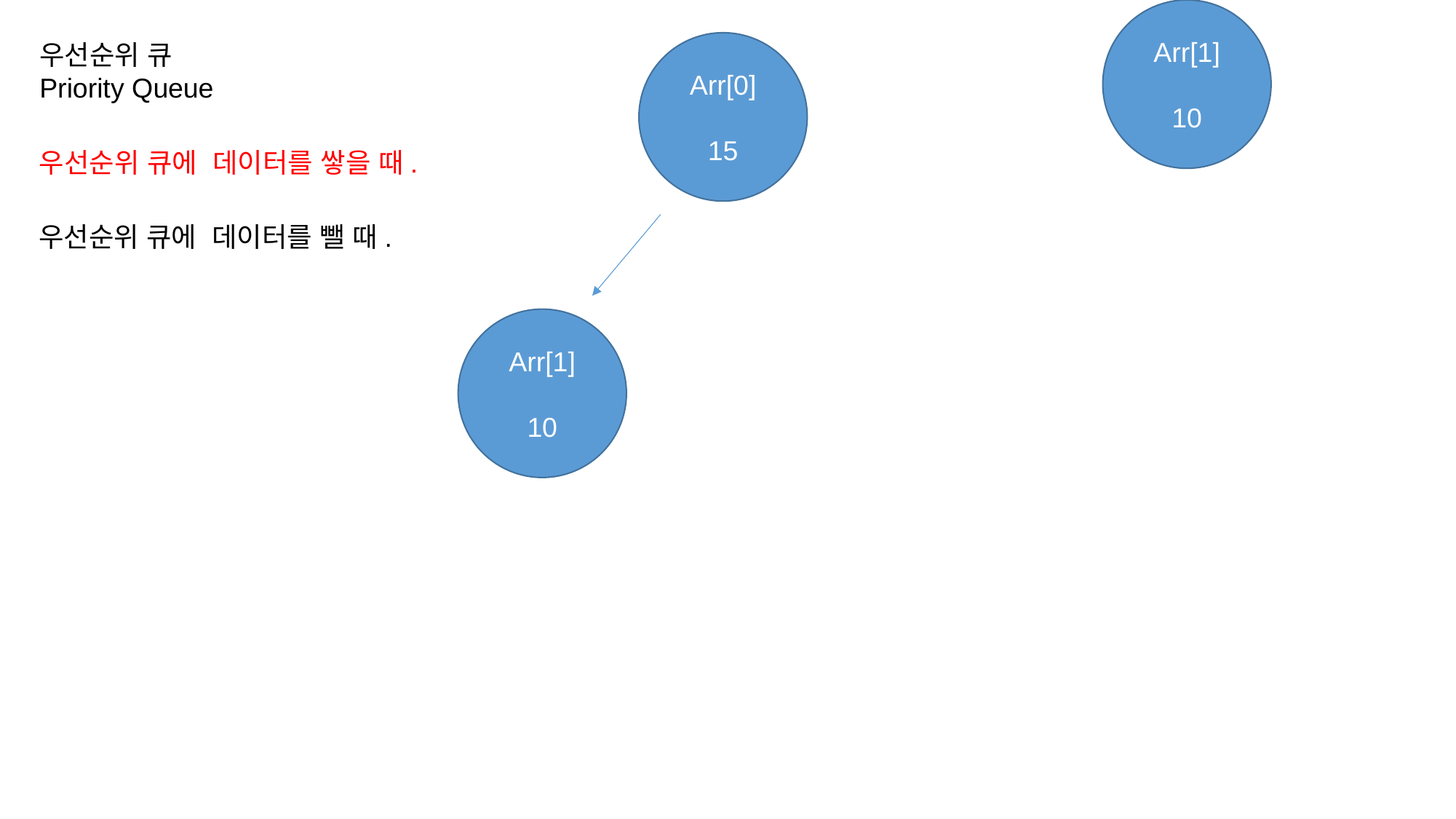

Arr[1]

10
우선순위 큐
Priority Queue
Arr[0]

15
우선순위 큐에  데이터를 쌓을 때.
우선순위 큐에  데이터를 뺄 때.
Arr[1]

10